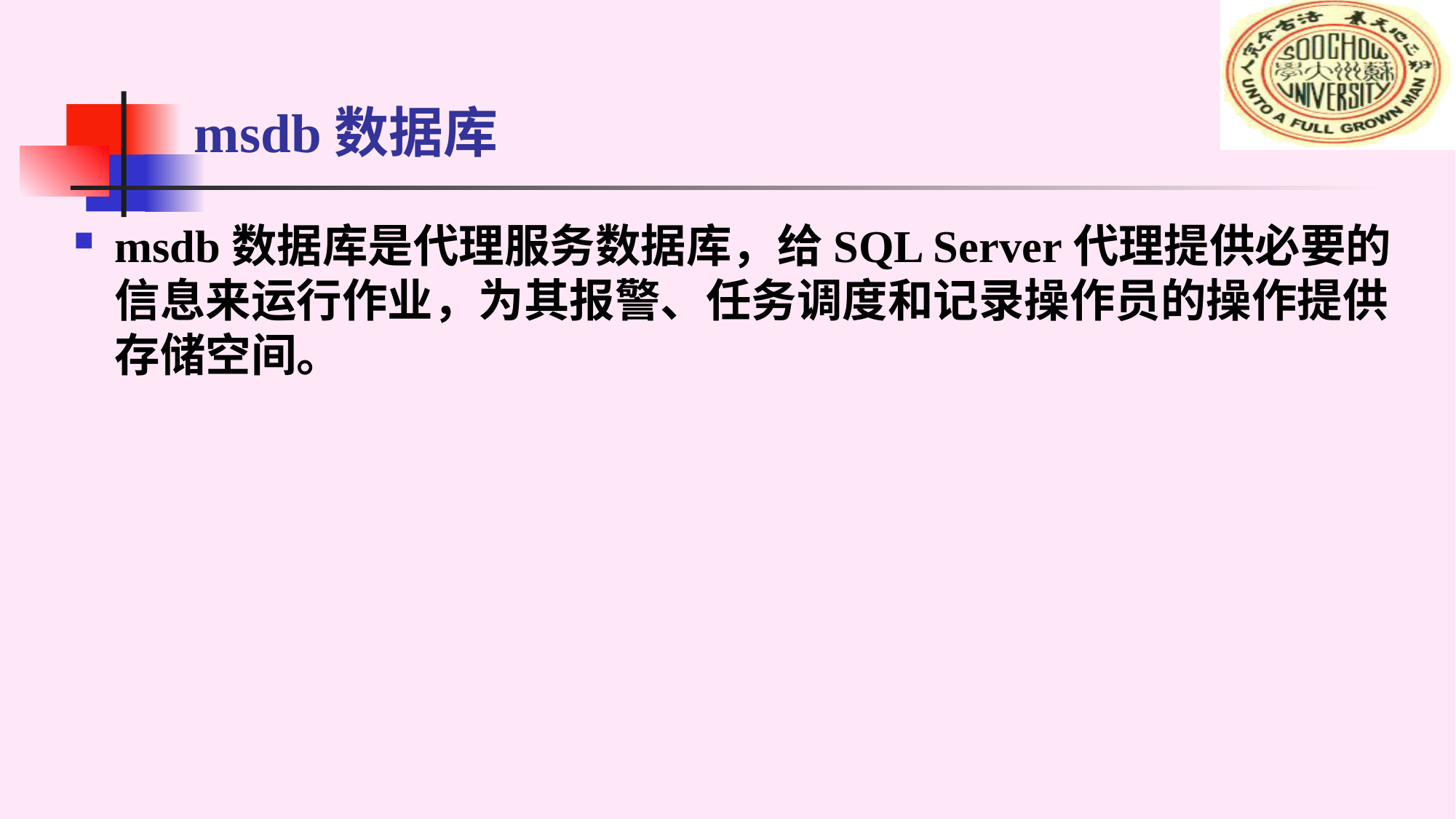

# msdb数据库
msdb数据库是代理服务数据库，给SQL Server代理提供必要的信息来运行作业，为其报警、任务调度和记录操作员的操作提供存储空间。